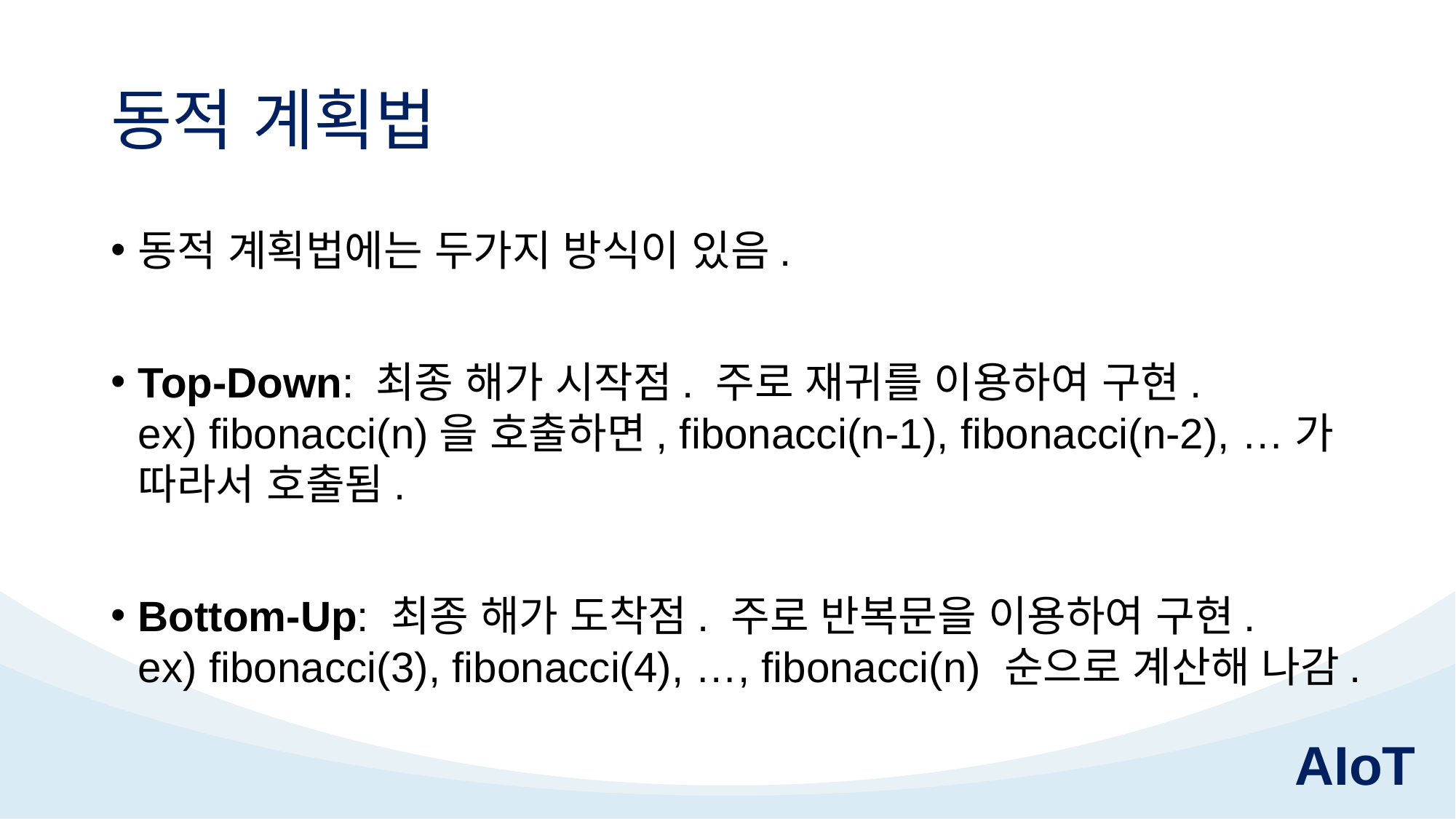

# 동적 계획법
동적 계획법에는 두가지 방식이 있음.

Top-Down: 최종 해가 시작점. 주로 재귀를 이용하여 구현.
ex) fibonacci(n)을 호출하면, fibonacci(n-1), fibonacci(n-2), …가 따라서 호출됨.

Bottom-Up: 최종 해가 도착점. 주로 반복문을 이용하여 구현.
ex) fibonacci(3), fibonacci(4), …, fibonacci(n) 순으로 계산해 나감.